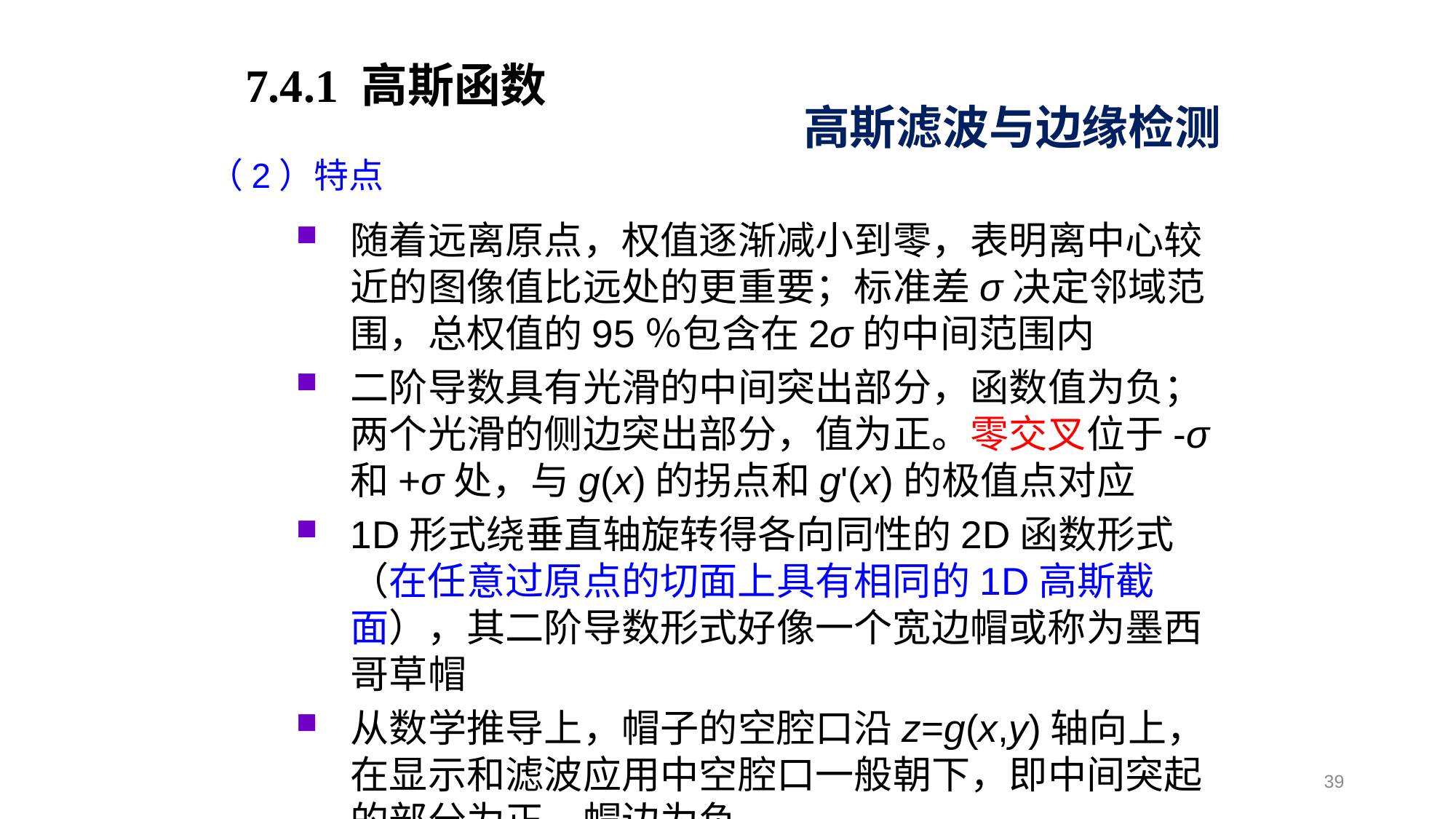

7.4.1 高斯函数
高斯滤波与边缘检测
（2）特点
随着远离原点，权值逐渐减小到零，表明离中心较近的图像值比远处的更重要；标准差σ决定邻域范围，总权值的95％包含在2σ的中间范围内
二阶导数具有光滑的中间突出部分，函数值为负；两个光滑的侧边突出部分，值为正。零交叉位于-σ和+σ处，与g(x)的拐点和g'(x)的极值点对应
1D形式绕垂直轴旋转得各向同性的2D函数形式（在任意过原点的切面上具有相同的1D高斯截面），其二阶导数形式好像一个宽边帽或称为墨西哥草帽
从数学推导上，帽子的空腔口沿z=g(x,y)轴向上，在显示和滤波应用中空腔口一般朝下，即中间突起的部分为正，帽边为负。
39